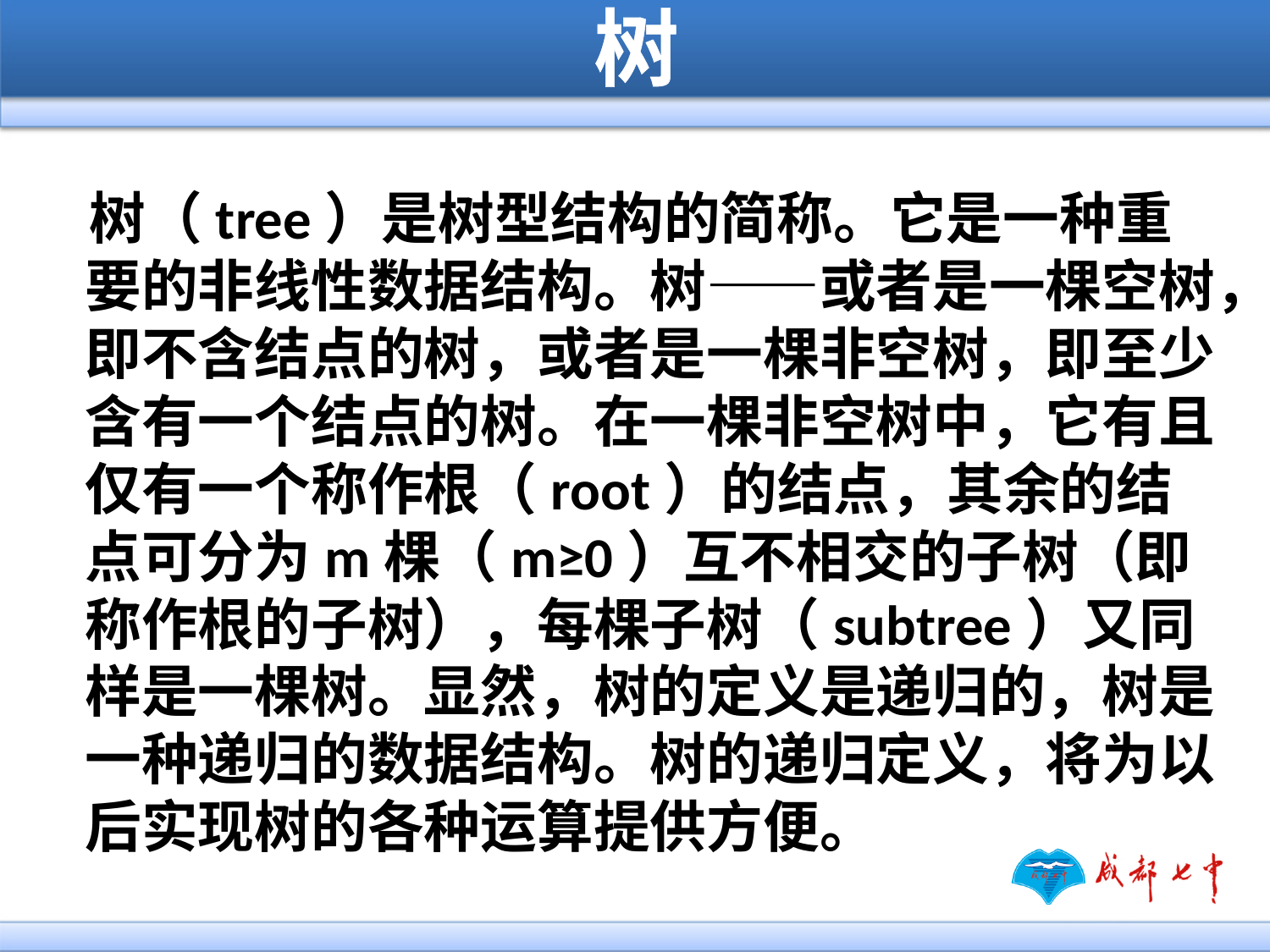

# 树
   树（tree）是树型结构的简称。它是一种重要的非线性数据结构。树——或者是一棵空树，即不含结点的树，或者是一棵非空树，即至少含有一个结点的树。在一棵非空树中，它有且仅有一个称作根（root）的结点，其余的结点可分为m棵（m≥0）互不相交的子树（即称作根的子树），每棵子树（subtree）又同样是一棵树。显然，树的定义是递归的，树是一种递归的数据结构。树的递归定义，将为以后实现树的各种运算提供方便。